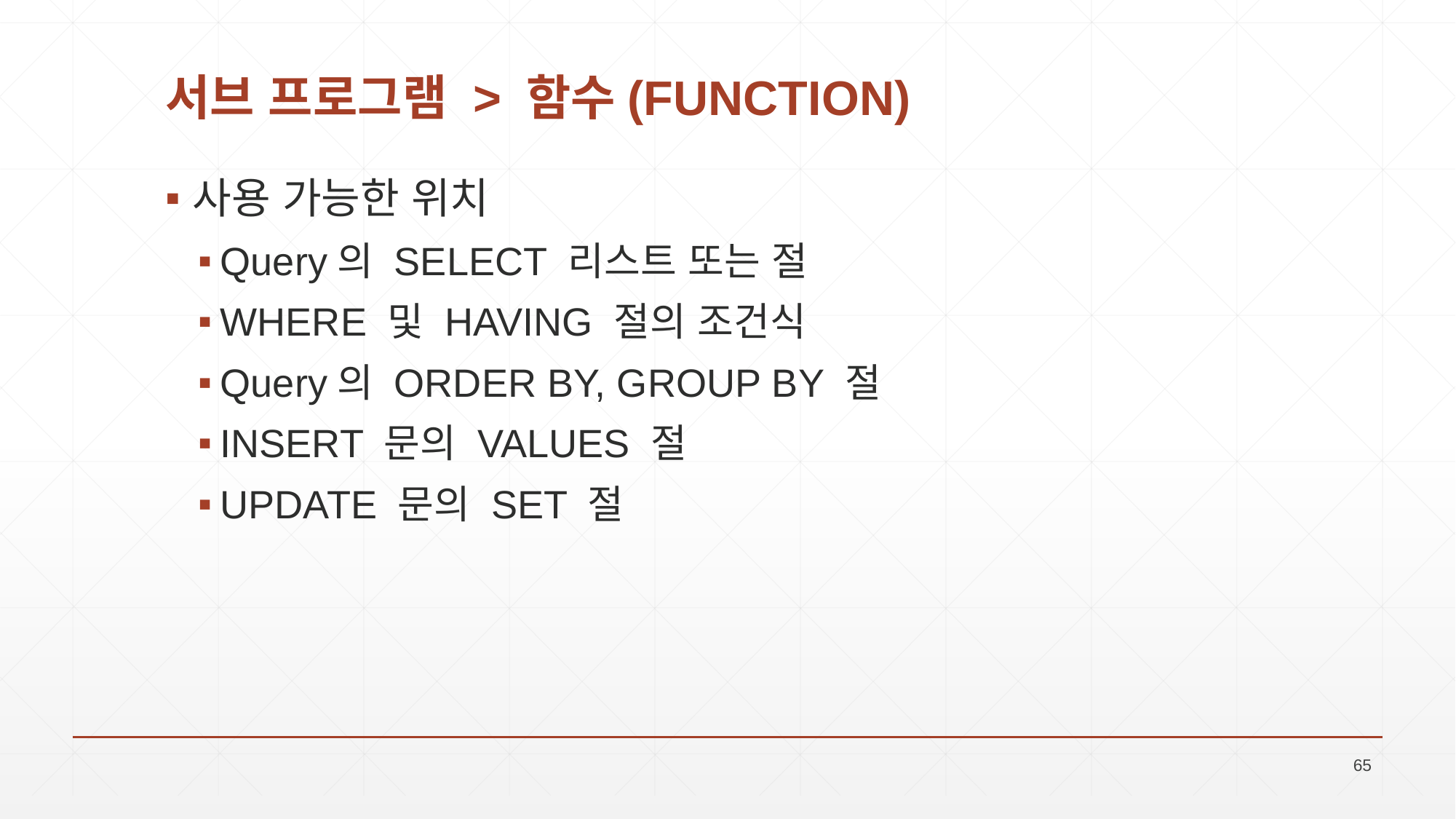

# 서브 프로그램 > 함수(FUNCTION)
사용 가능한 위치
Query의 SELECT 리스트 또는 절
WHERE 및 HAVING 절의 조건식
Query의 ORDER BY, GROUP BY 절
INSERT 문의 VALUES 절
UPDATE 문의 SET 절
65